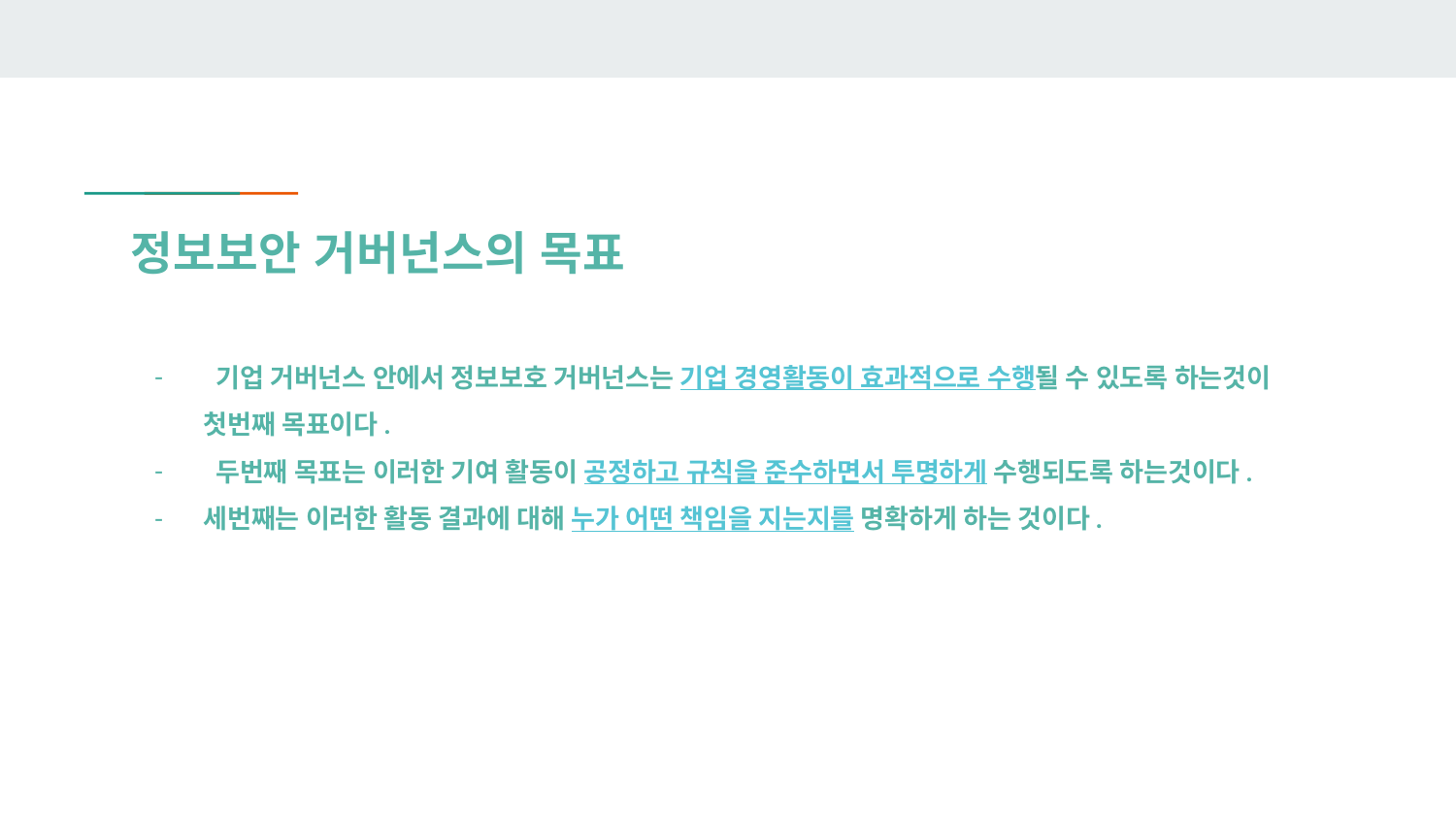

# 정보보안 거버넌스의 목표
 기업 거버넌스 안에서 정보보호 거버넌스는 기업 경영활동이 효과적으로 수행될 수 있도록 하는것이 첫번째 목표이다.
 두번째 목표는 이러한 기여 활동이 공정하고 규칙을 준수하면서 투명하게 수행되도록 하는것이다.
세번째는 이러한 활동 결과에 대해 누가 어떤 책임을 지는지를 명확하게 하는 것이다.